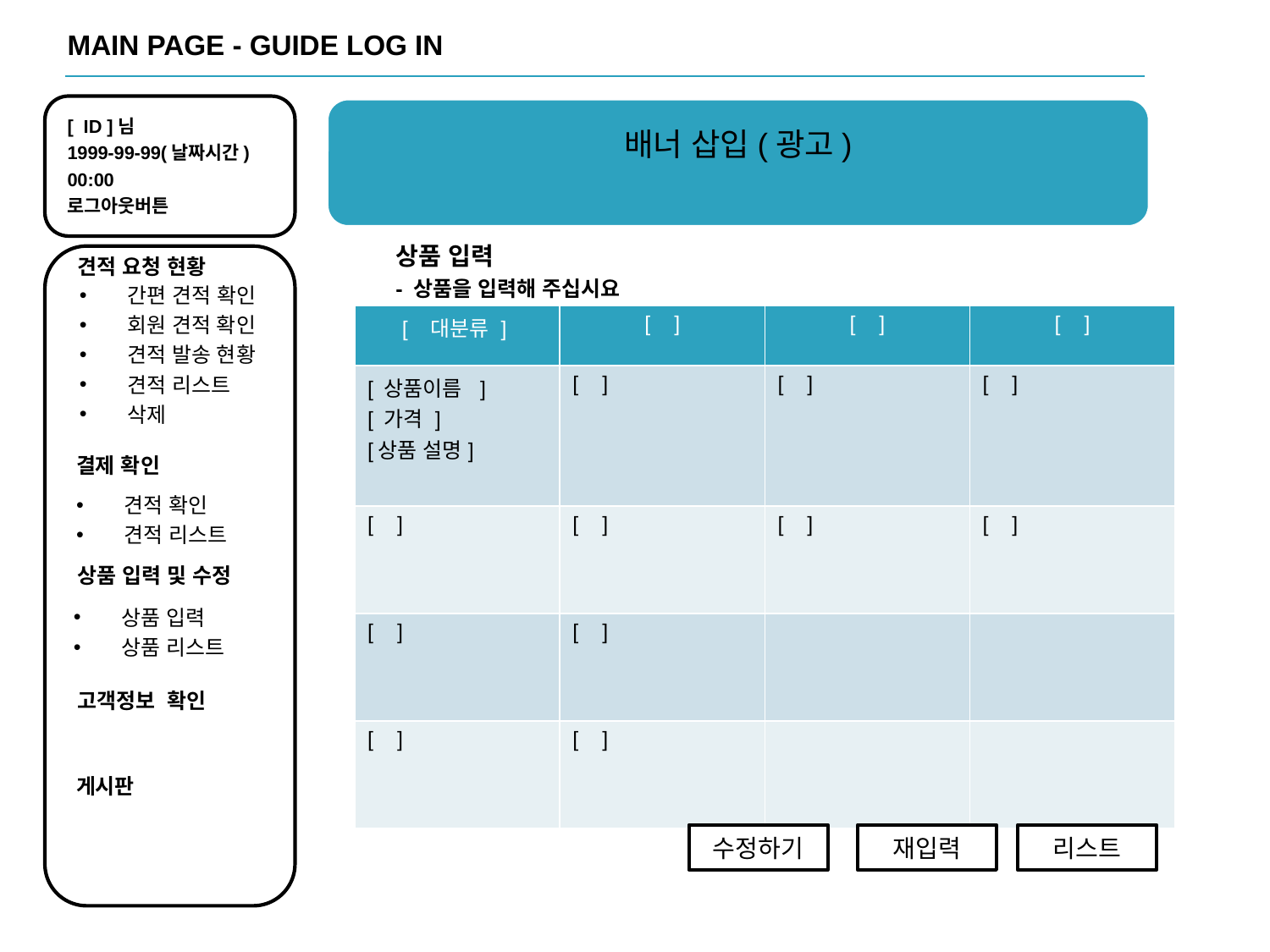

MAIN PAGE - GUIDE LOG IN

배너 삽입(광고)
[  ID ]님
1999-99-99(날짜시간)
00:00
로그아웃버튼

상품 입력
- 상품을 입력해 주십시요

견적 요청 현황
간편 견적 확인
회원 견적 확인
견적 발송 현황
견적 리스트
삭제

| [   대분류 ] | [    ] | [    ] | [    ] |
| --- | --- | --- | --- |
| [ 상품이름  ] [ 가격 ] [상품 설명] | [    ] | [    ] | [    ] |
| [    ] | [    ] | [    ] | [    ] |
| [    ] | [    ] |  |  |
| [    ] | [    ] |  |  |
결제 확인
견적 확인
견적 리스트

상품 입력 및 수정
상품 입력
상품 리스트

고객정보  확인
게시판
수정하기
재입력
리스트